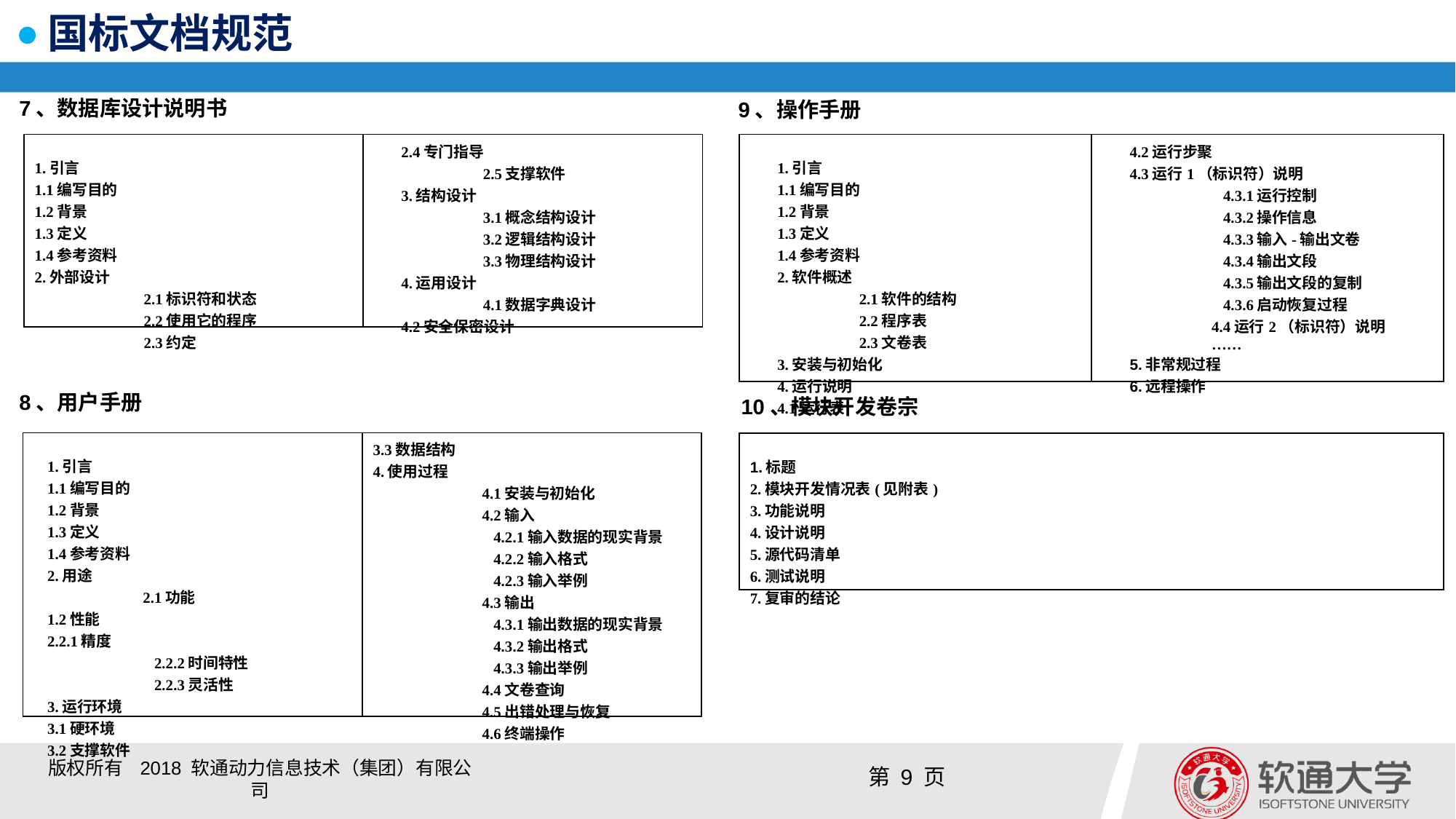

# 国标文档规范
7、数据库设计说明书
9、操作手册
| 1.引言 1.1编写目的 1.2背景 1.3定义 1.4参考资料 2.外部设计 2.1标识符和状态 2.2使用它的程序 2.3约定 | 2.4专门指导 2.5支撑软件 3.结构设计 3.1概念结构设计 3.2逻辑结构设计 3.3物理结构设计 4.运用设计 4.1数据字典设计 4.2安全保密设计 |
| --- | --- |
| 1.引言 1.1编写目的 1.2背景 1.3定义 1.4参考资料 2.软件概述 2.1软件的结构 2.2程序表 2.3文卷表 3.安装与初始化 4.运行说明 4.1运行表 | 4.2运行步聚 4.3运行1（标识符）说明 4.3.1运行控制 4.3.2操作信息 4.3.3输入-输出文卷 4.3.4输出文段 4.3.5输出文段的复制 4.3.6启动恢复过程 4.4运行2（标识符）说明 …… 5.非常规过程 6.远程操作 |
| --- | --- |
8、用户手册
10、模块开发卷宗
| 1.引言 1.1编写目的 1.2背景 1.3定义 1.4参考资料 2.用途 2.1功能 2性能 2.2.1精度 2.2.2时间特性 2.2.3灵活性 3.运行环境 3.1硬环境 3.2支撑软件 | 3.3数据结构 4.使用过程 4.1安装与初始化 4.2输入 4.2.1输入数据的现实背景 4.2.2输入格式 4.2.3输入举例 4.3输出 4.3.1输出数据的现实背景 4.3.2输出格式 4.3.3输出举例 4.4文卷查询 4.5出错处理与恢复 4.6终端操作 |
| --- | --- |
| 1.标题 2.模块开发情况表(见附表) 3.功能说明 4.设计说明 5.源代码清单 6.测试说明 7.复审的结论 |
| --- |